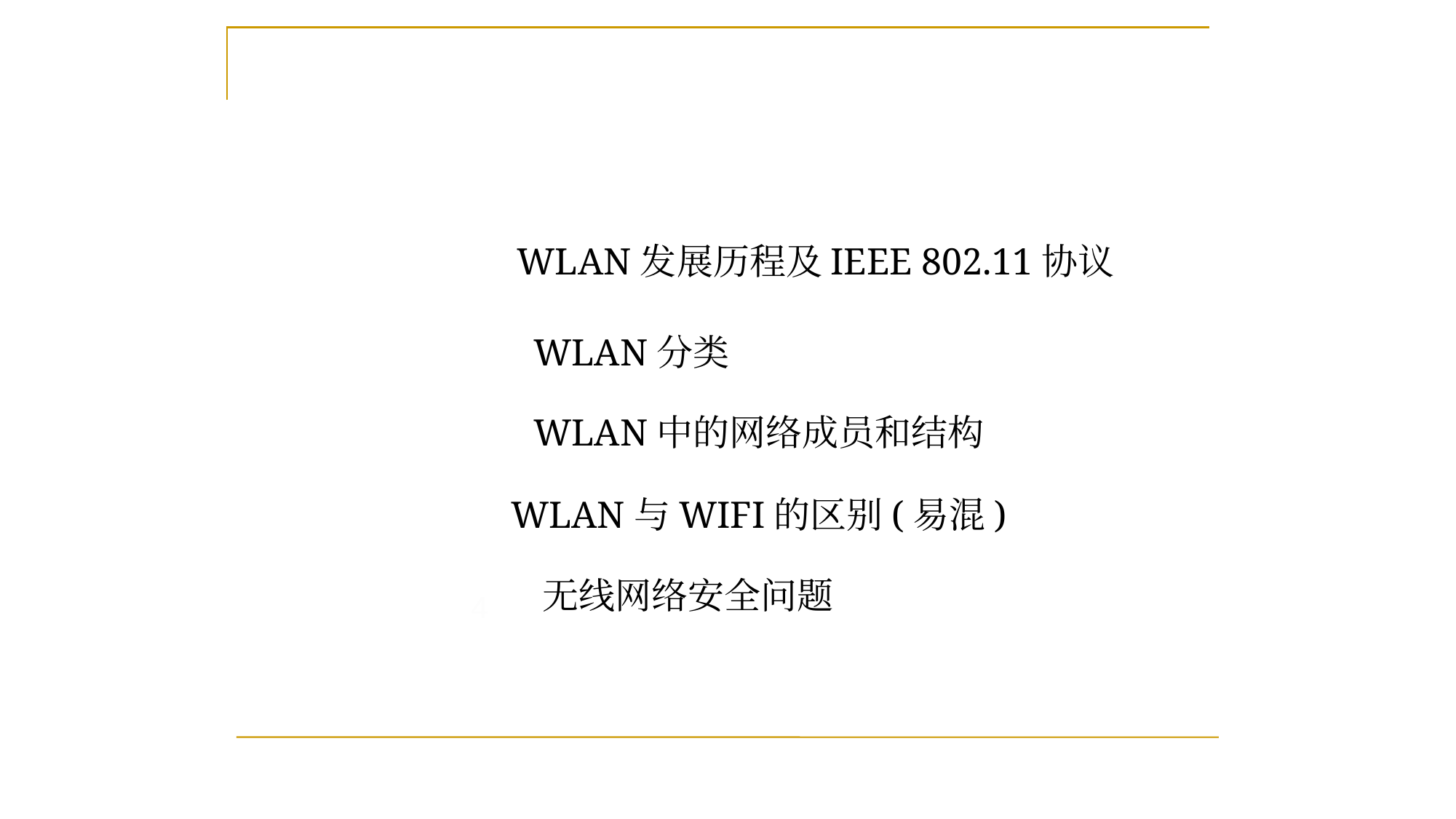

WLAN发展历程及IEEE 802.11协议
1
WLAN分类
2
WLAN中的网络成员和结构

3
WLAN与WIFI的区别(易混)
3
无线网络安全问题
4